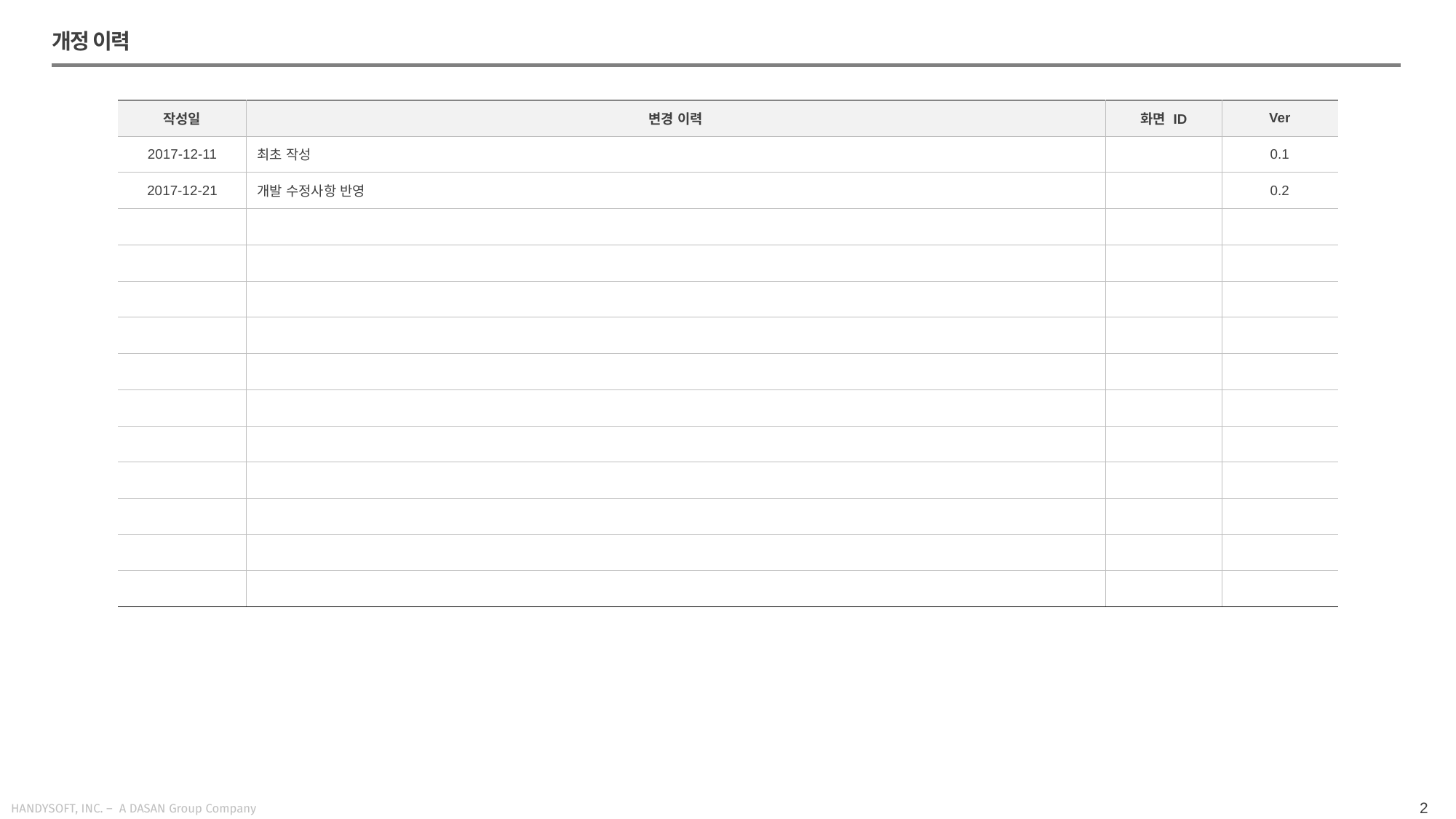

개정 이력
| 작성일 | 변경 이력 | 화면 ID | Ver |
| --- | --- | --- | --- |
| 2017-12-11 | 최초 작성 |  | 0.1 |
| 2017-12-21 | 개발 수정사항 반영 |  | 0.2 |
|  |  |  |  |
|  |  |  |  |
|  |  |  |  |
|  |  |  |  |
|  |  |  |  |
|  |  |  |  |
|  |  |  |  |
|  |  |  |  |
|  |  |  |  |
|  |  |  |  |
|  |  |  |  |